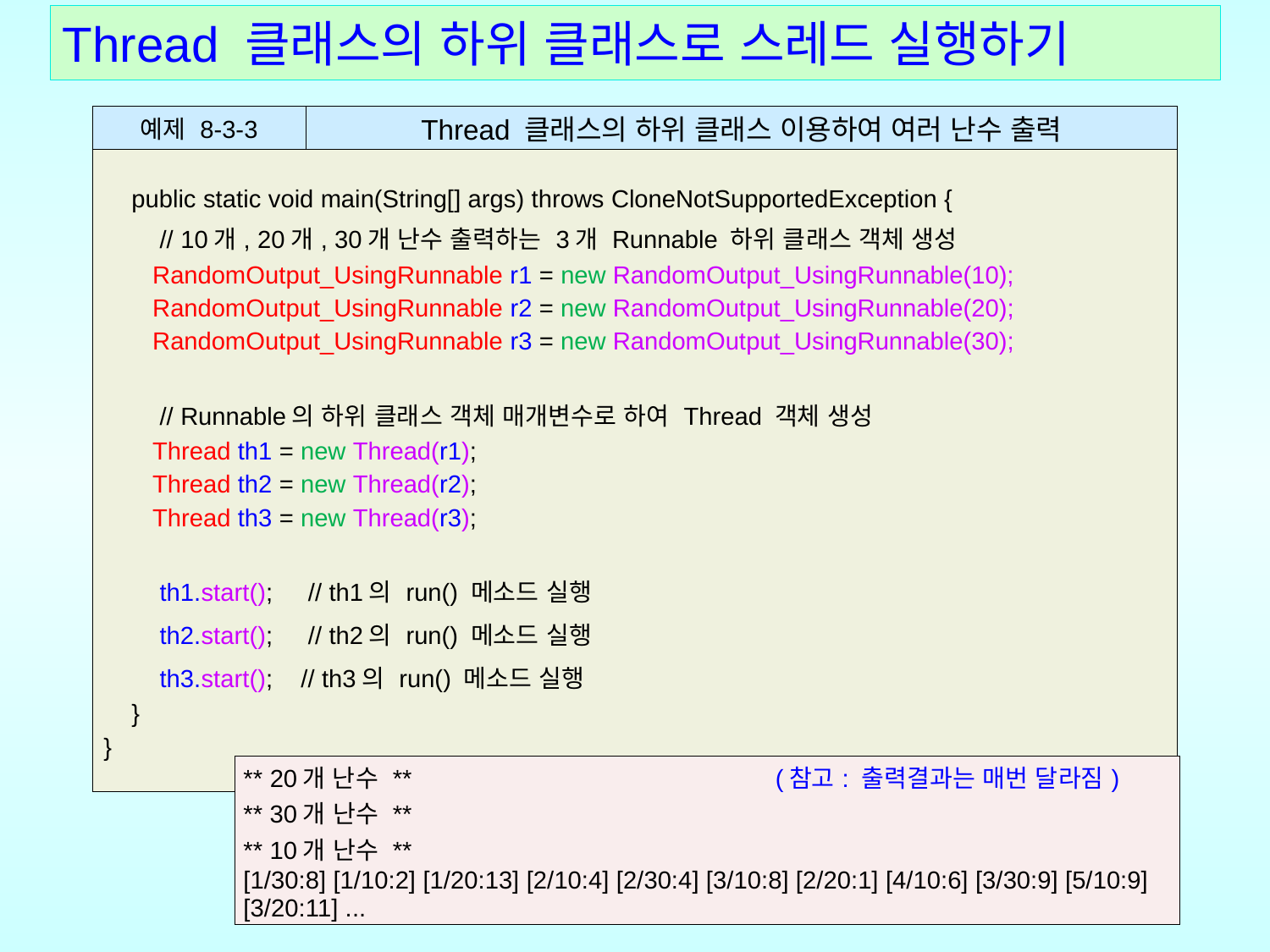

# Thread 클래스의 하위 클래스로 스레드 실행하기
| 예제 8-3-3 | Thread 클래스의 하위 클래스 이용하여 여러 난수 출력 |
| --- | --- |
| public static void main(String[] args) throws CloneNotSupportedException { // 10개, 20개, 30개 난수 출력하는 3개 Runnable 하위 클래스 객체 생성 RandomOutput\_UsingRunnable r1 = new RandomOutput\_UsingRunnable(10); RandomOutput\_UsingRunnable r2 = new RandomOutput\_UsingRunnable(20); RandomOutput\_UsingRunnable r3 = new RandomOutput\_UsingRunnable(30); // Runnable의 하위 클래스 객체 매개변수로 하여 Thread 객체 생성 Thread th1 = new Thread(r1); Thread th2 = new Thread(r2); Thread th3 = new Thread(r3); th1.start(); // th1의 run() 메소드 실행 th2.start(); // th2의 run() 메소드 실행 th3.start(); // th3의 run() 메소드 실행 } } |  |
| \*\* 20개 난수 \*\* (참고: 출력결과는 매번 달라짐) \*\* 30개 난수 \*\* \*\* 10개 난수 \*\* [1/30:8] [1/10:2] [1/20:13] [2/10:4] [2/30:4] [3/10:8] [2/20:1] [4/10:6] [3/30:9] [5/10:9] [3/20:11] ... |
| --- |